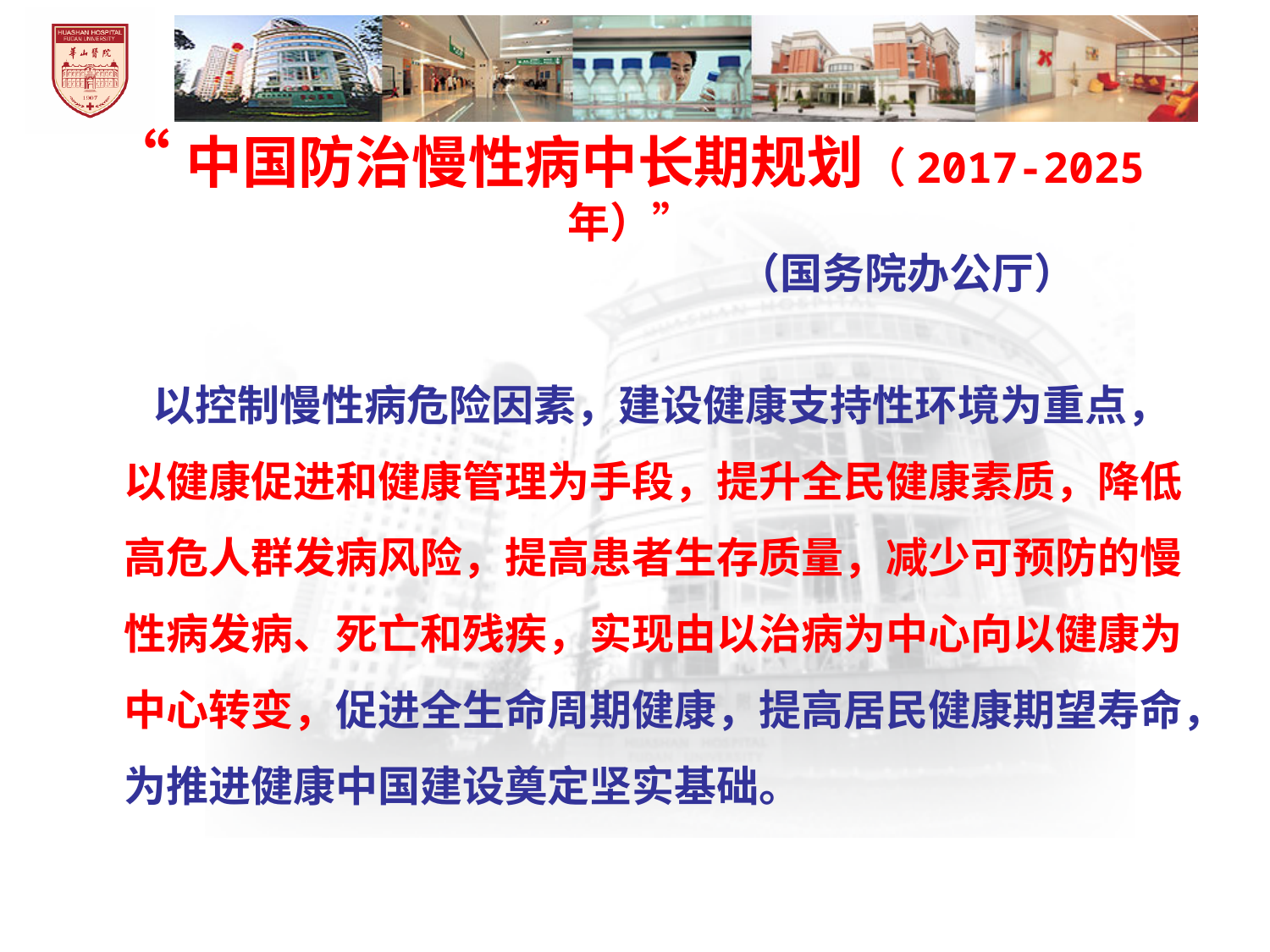

# “中国防治慢性病中长期规划（2017-2025年）” （国务院办公厅）
       以控制慢性病危险因素，建设健康支持性环境为重点，以健康促进和健康管理为手段，提升全民健康素质，降低高危人群发病风险，提高患者生存质量，减少可预防的慢性病发病、死亡和残疾，实现由以治病为中心向以健康为中心转变，促进全生命周期健康，提高居民健康期望寿命，为推进健康中国建设奠定坚实基础。